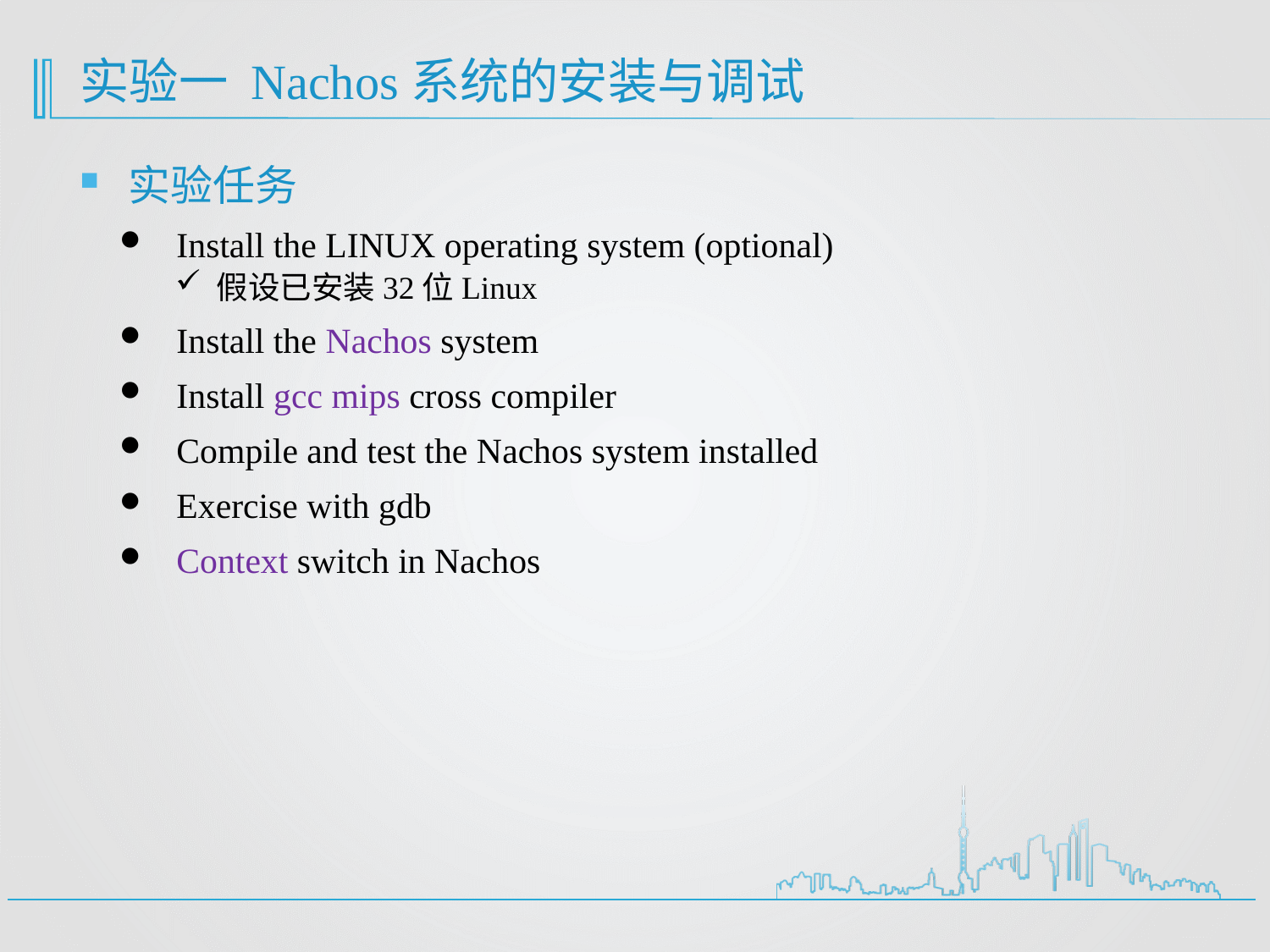

# 实验一 Nachos系统的安装与调试
实验任务
 Install the LINUX operating system (optional)
 假设已安装32位Linux
 Install the Nachos system
 Install gcc mips cross compiler
 Compile and test the Nachos system installed
 Exercise with gdb
 Context switch in Nachos